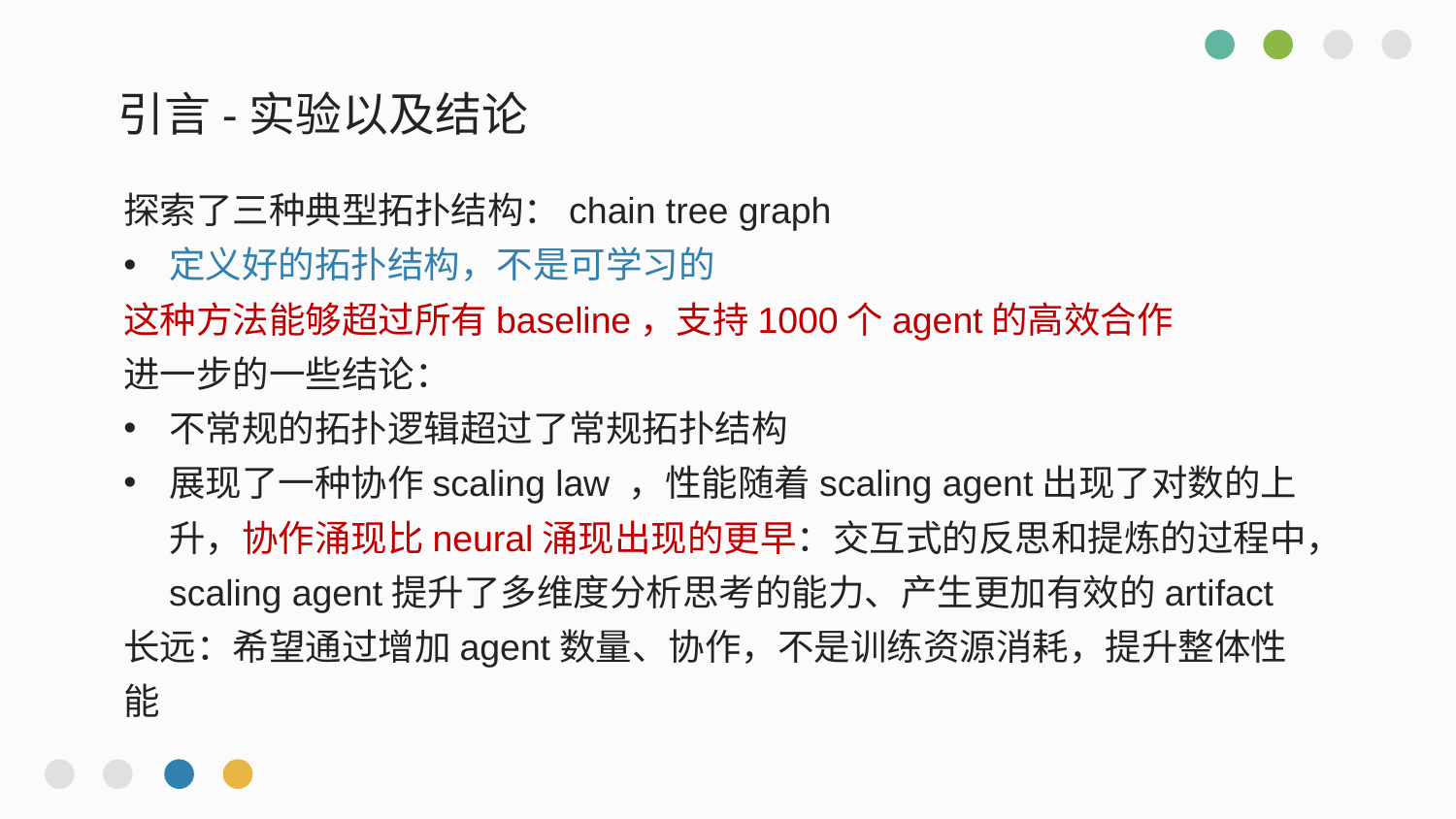

# 引言-实验以及结论
探索了三种典型拓扑结构：chain tree graph
定义好的拓扑结构，不是可学习的
这种方法能够超过所有baseline，支持1000个agent的高效合作
进一步的一些结论：
不常规的拓扑逻辑超过了常规拓扑结构
展现了一种协作scaling law ，性能随着scaling agent出现了对数的上升，协作涌现比neural涌现出现的更早：交互式的反思和提炼的过程中，scaling agent提升了多维度分析思考的能力、产生更加有效的artifact
长远：希望通过增加agent数量、协作，不是训练资源消耗，提升整体性能